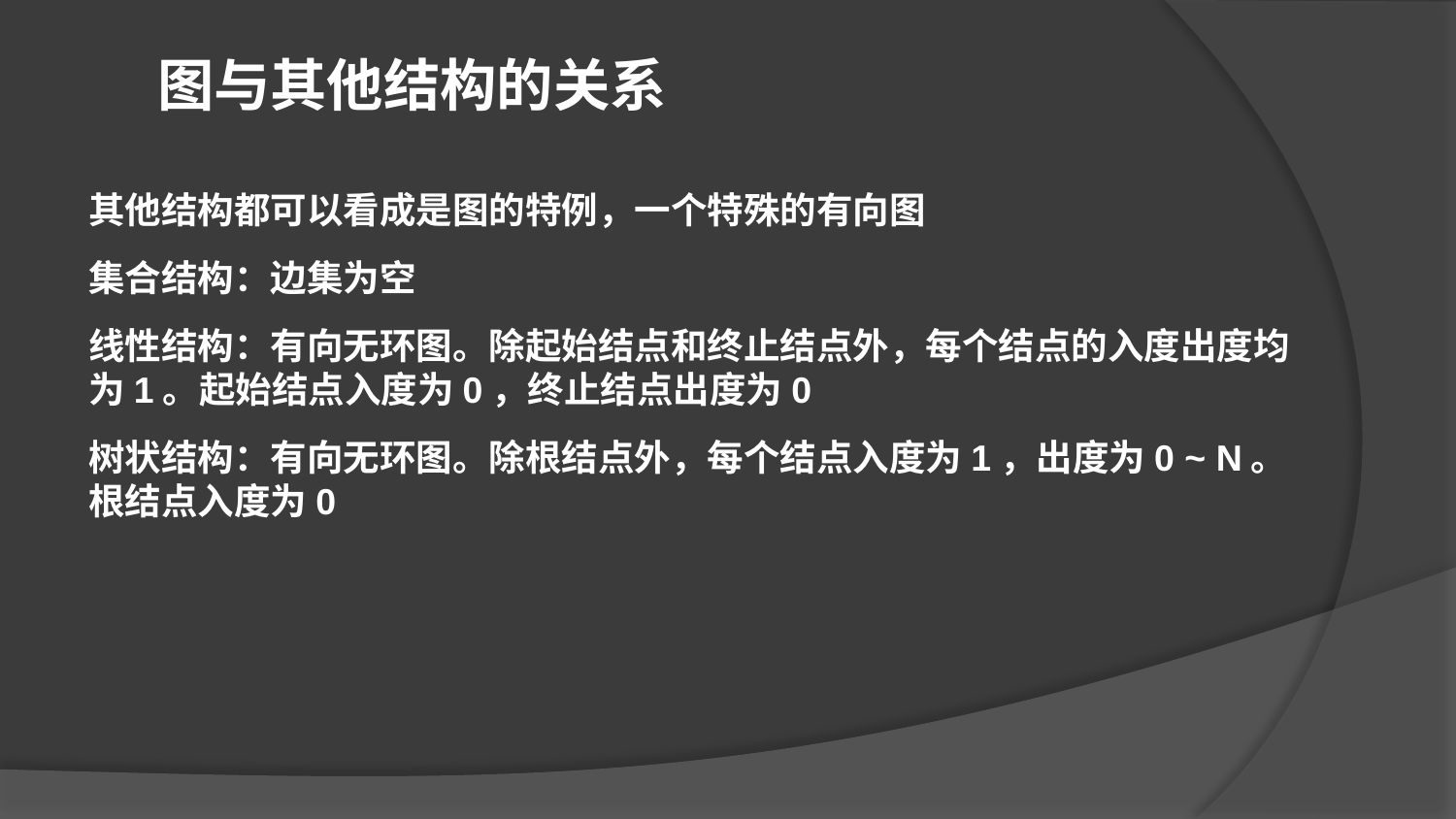

图与其他结构的关系
其他结构都可以看成是图的特例，一个特殊的有向图
集合结构：边集为空
线性结构：有向无环图。除起始结点和终止结点外，每个结点的入度出度均为1。起始结点入度为0，终止结点出度为0
树状结构：有向无环图。除根结点外，每个结点入度为1，出度为0 ~ N。根结点入度为0